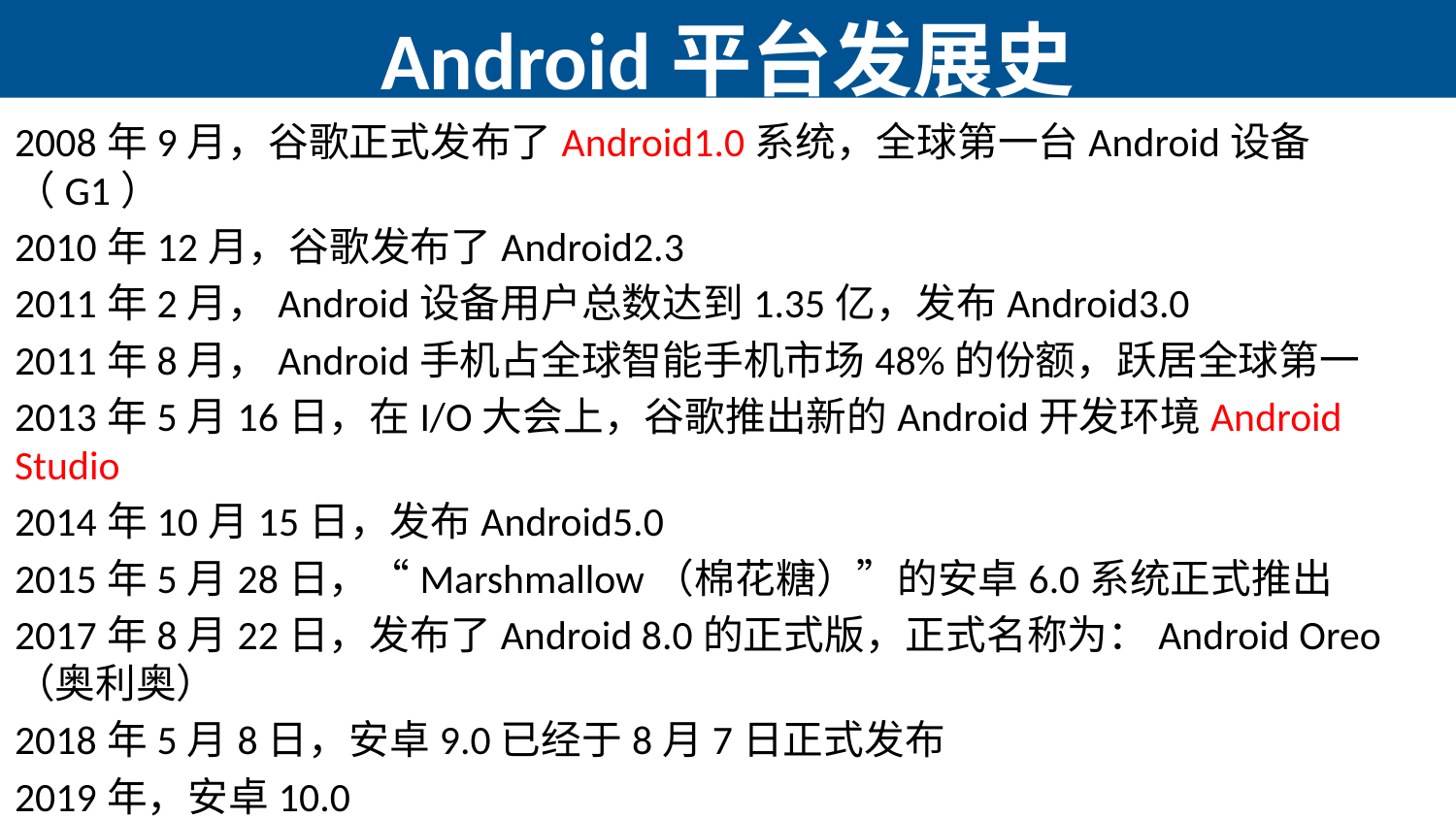

# Android平台发展史
2008年9月，谷歌正式发布了Android1.0系统，全球第一台Android设备（G1）
2010年12月，谷歌发布了Android2.3
2011年2月，Android设备用户总数达到1.35亿，发布Android3.0
2011年8月，Android手机占全球智能手机市场48%的份额，跃居全球第一
2013年5月16日，在I/O大会上，谷歌推出新的Android开发环境Android Studio
2014年10月15日，发布Android5.0
2015年5月28日，“Marshmallow（棉花糖）”的安卓6.0系统正式推出
2017年8月22日，发布了Android 8.0的正式版，正式名称为：Android Oreo（奥利奥）
2018年5月8日，安卓9.0已经于8月7日正式发布
2019年，安卓10.0